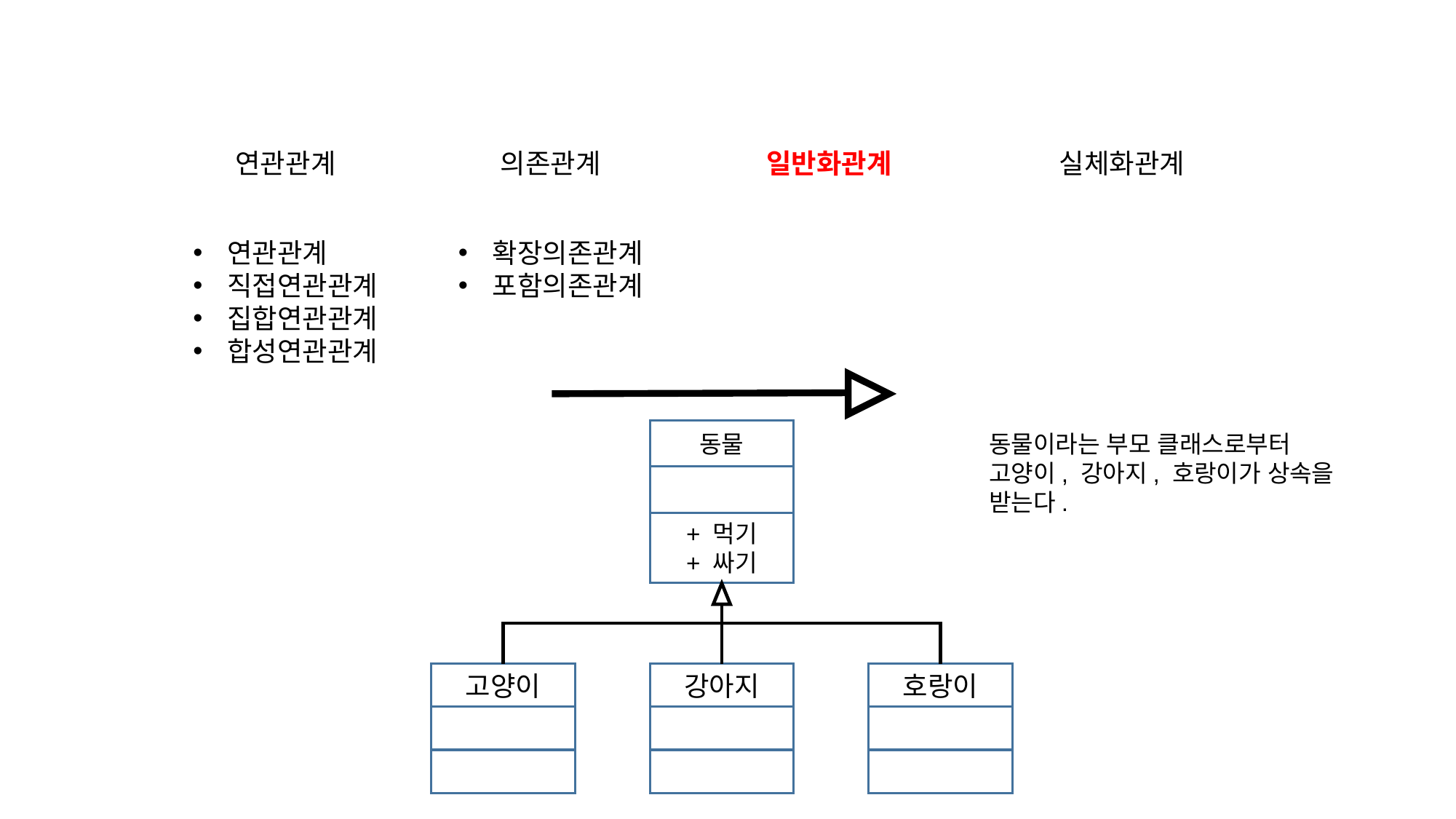

연관관계
의존관계
일반화관계
실체화관계
확장의존관계
포함의존관계
연관관계
직접연관관계
집합연관관계
합성연관관계

동물

+ 먹기
+ 싸기
동물이라는 부모 클래스로부터
고양이, 강아지, 호랑이가 상속을
받는다.

고양이

호랑이

강아지